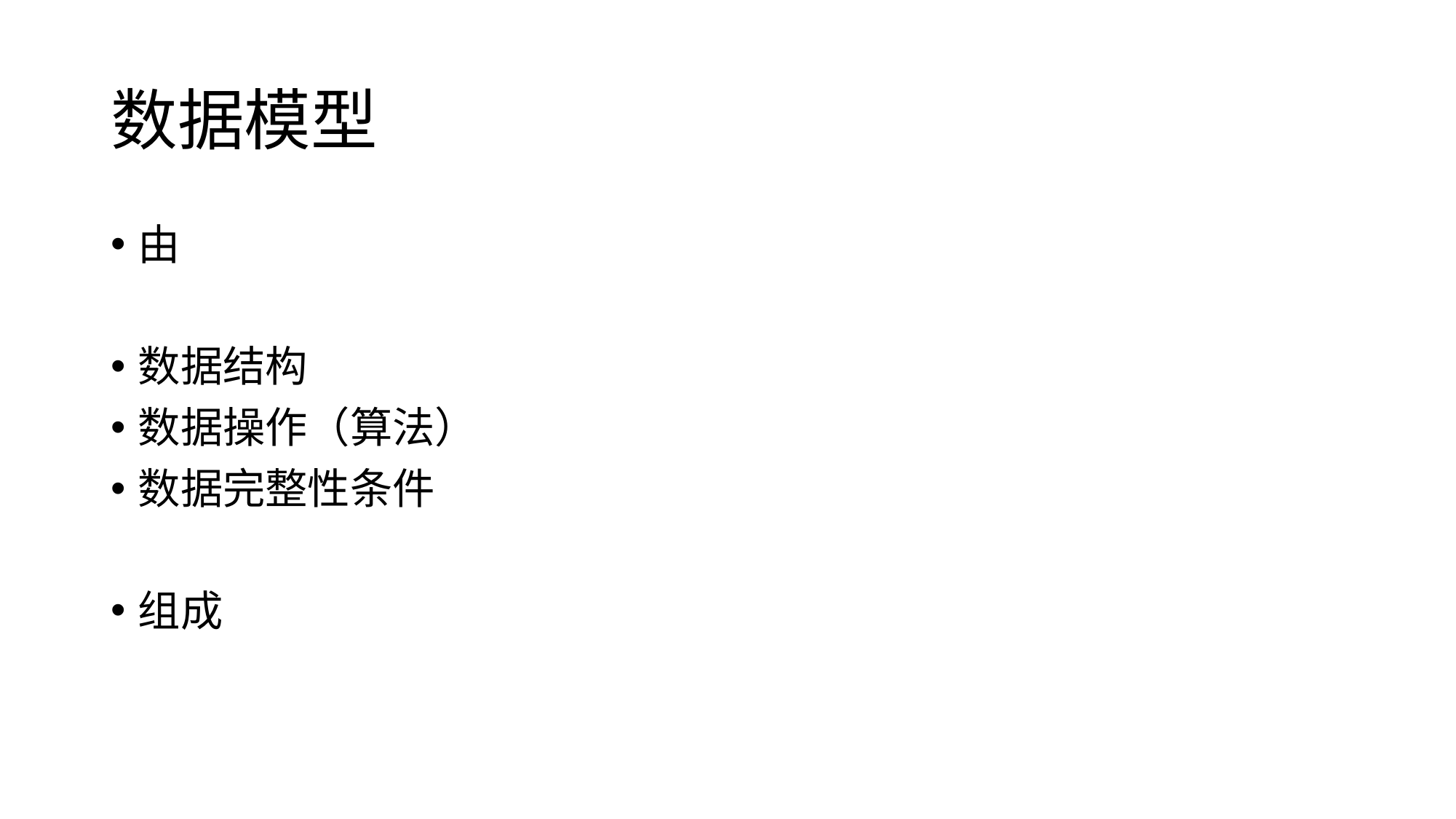

# 数据模型
由

数据结构
数据操作（算法）
数据完整性条件

组成